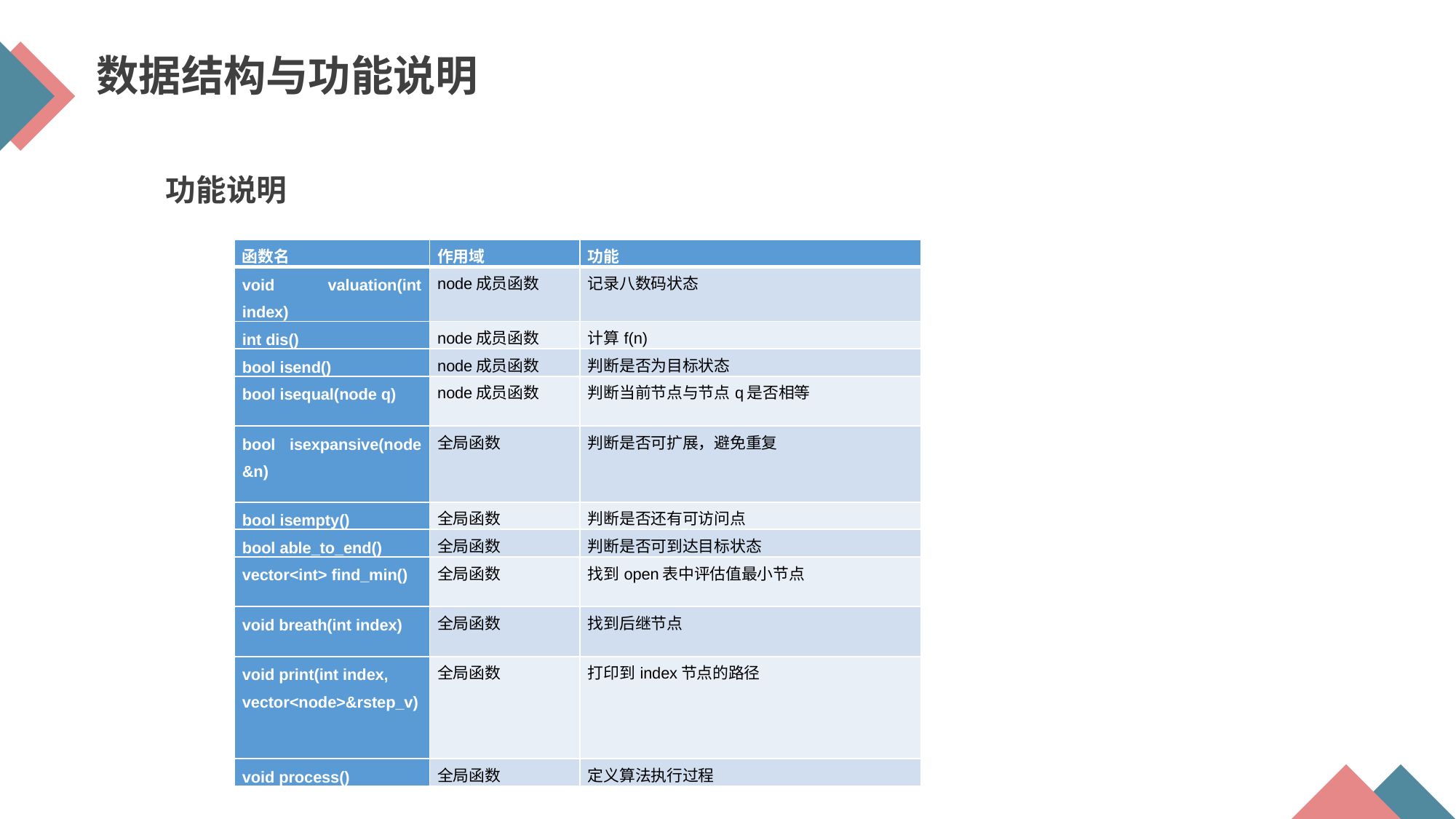

数据结构与功能说明
功能说明

| 函数名 | 作用域 | 功能 |
| --- | --- | --- |
| void valuation(int index) | node成员函数 | 记录八数码状态 |
| int dis() | node成员函数 | 计算f(n) |
| bool isend() | node成员函数 | 判断是否为目标状态 |
| bool isequal(node q) | node成员函数 | 判断当前节点与节点q是否相等 |
| bool isexpansive(node &n) | 全局函数 | 判断是否可扩展，避免重复 |
| bool isempty() | 全局函数 | 判断是否还有可访问点 |
| bool able\_to\_end() | 全局函数 | 判断是否可到达目标状态 |
| vector<int> find\_min() | 全局函数 | 找到open表中评估值最小节点 |
| void breath(int index) | 全局函数 | 找到后继节点 |
| void print(int index, vector<node>&rstep\_v) | 全局函数 | 打印到index节点的路径 |
| void process() | 全局函数 | 定义算法执行过程 |